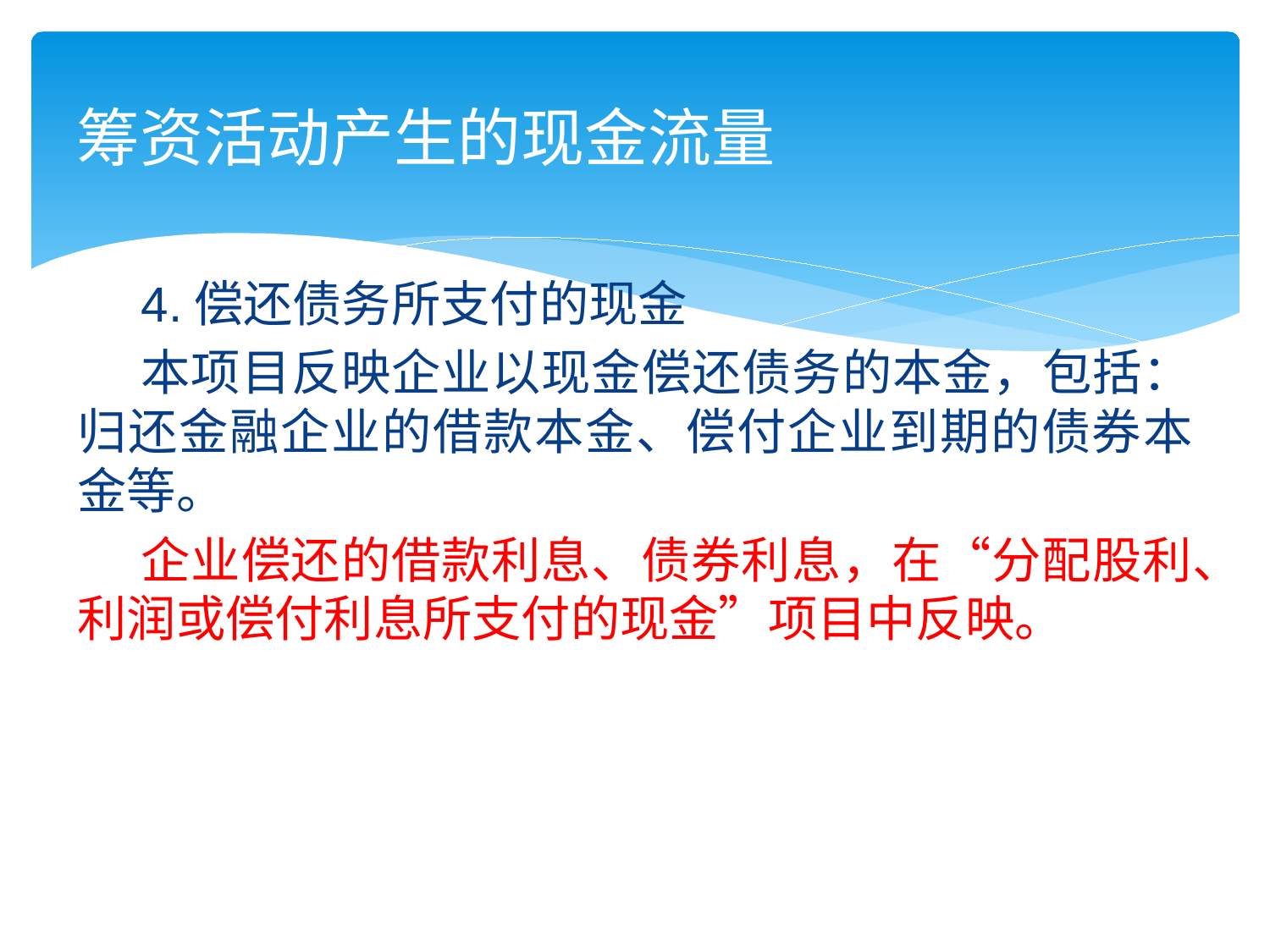

# 筹资活动产生的现金流量
4.偿还债务所支付的现金
本项目反映企业以现金偿还债务的本金，包括：归还金融企业的借款本金、偿付企业到期的债券本金等。
企业偿还的借款利息、债券利息，在“分配股利、利润或偿付利息所支付的现金”项目中反映。